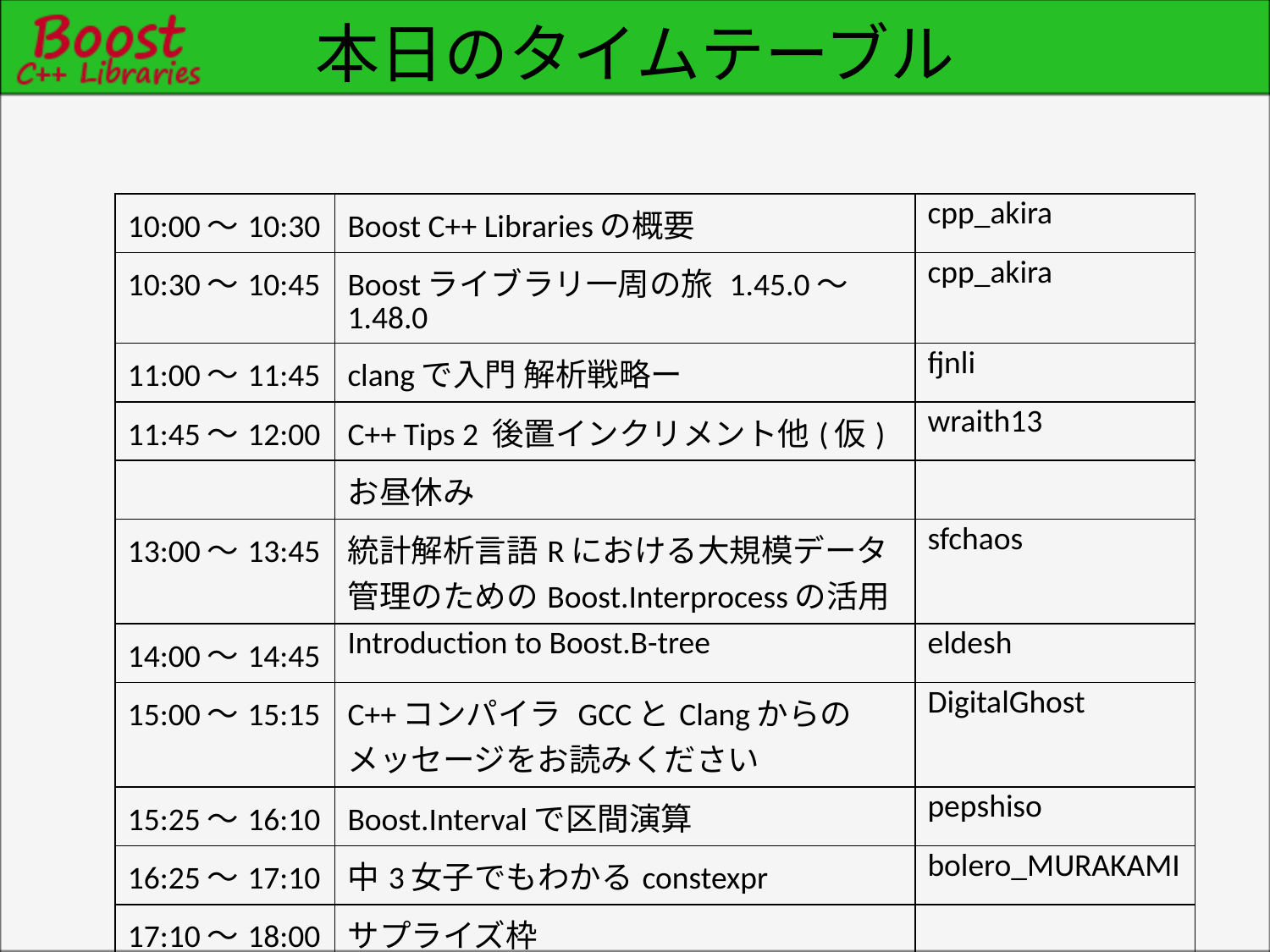

# 本日のタイムテーブル
| 10:00～10:30 | Boost C++ Librariesの概要 | cpp\_akira |
| --- | --- | --- |
| 10:30～10:45 | Boostライブラリ一周の旅 1.45.0～1.48.0 | cpp\_akira |
| 11:00～11:45 | clangで入門 解析戦略ー | fjnli |
| 11:45～12:00 | C++ Tips 2 後置インクリメント他(仮) | wraith13 |
|  | お昼休み |  |
| 13:00～13:45 | 統計解析言語Rにおける大規模データ管理のためのBoost.Interprocessの活用 | sfchaos |
| 14:00～14:45 | Introduction to Boost.B-tree | eldesh |
| 15:00～15:15 | C++コンパイラ GCCとClangからのメッセージをお読みください | DigitalGhost |
| 15:25～16:10 | Boost.Intervalで区間演算 | pepshiso |
| 16:25～17:10 | 中3女子でもわかるconstexpr | bolero\_MURAKAMI |
| 17:10～18:00 | サプライズ枠 |  |